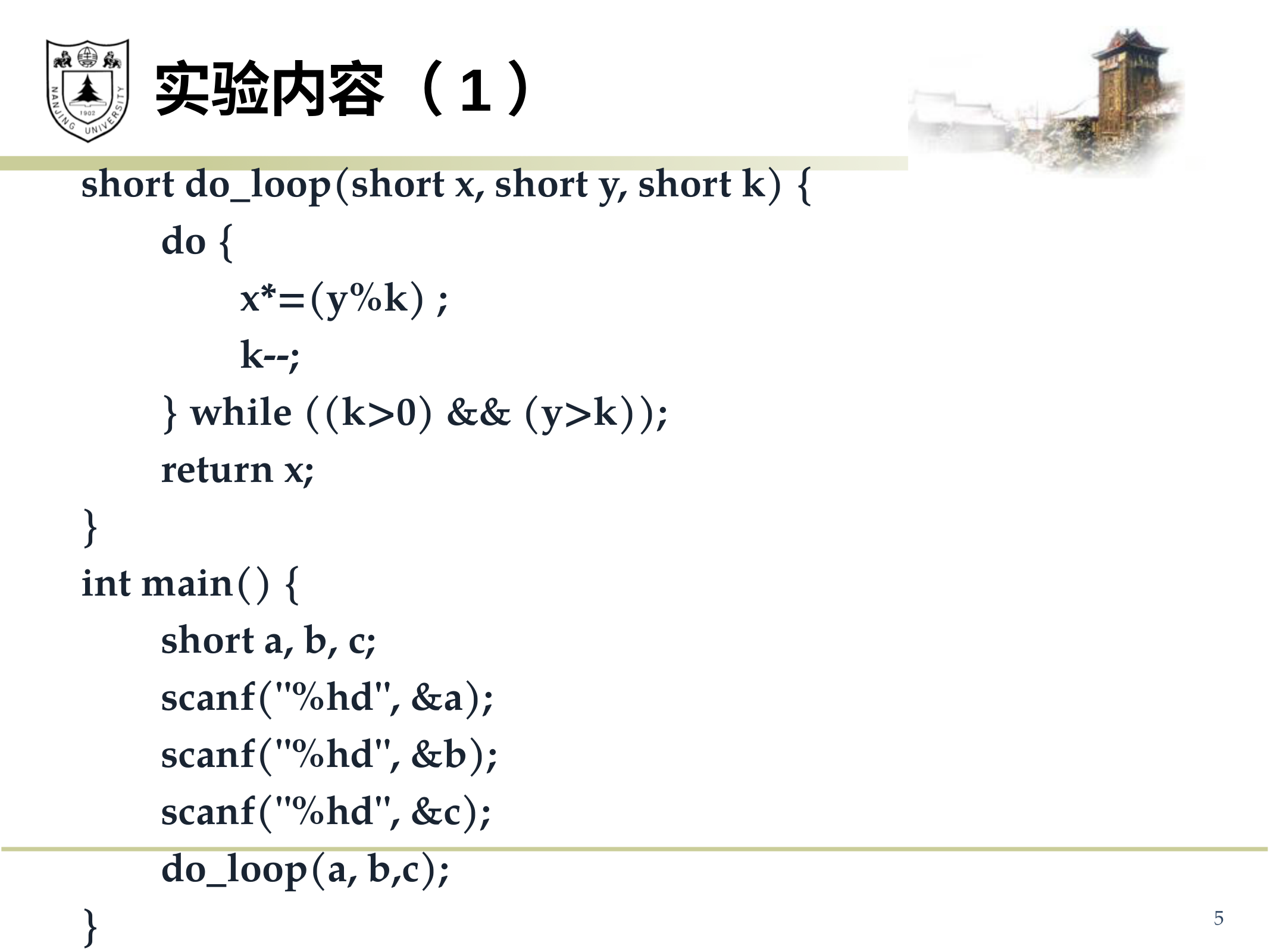

# 实验内容（1）
short do_loop(short x, short y, short k) {
        do {
                x*=(y%k) ;
                k--;
        } while ((k>0) && (y>k));
        return x;
}
int main() {
        short a, b, c;
        scanf("%hd", &a);
        scanf("%hd", &b);
        scanf("%hd", &c);
        do_loop(a, b,c);
}
5